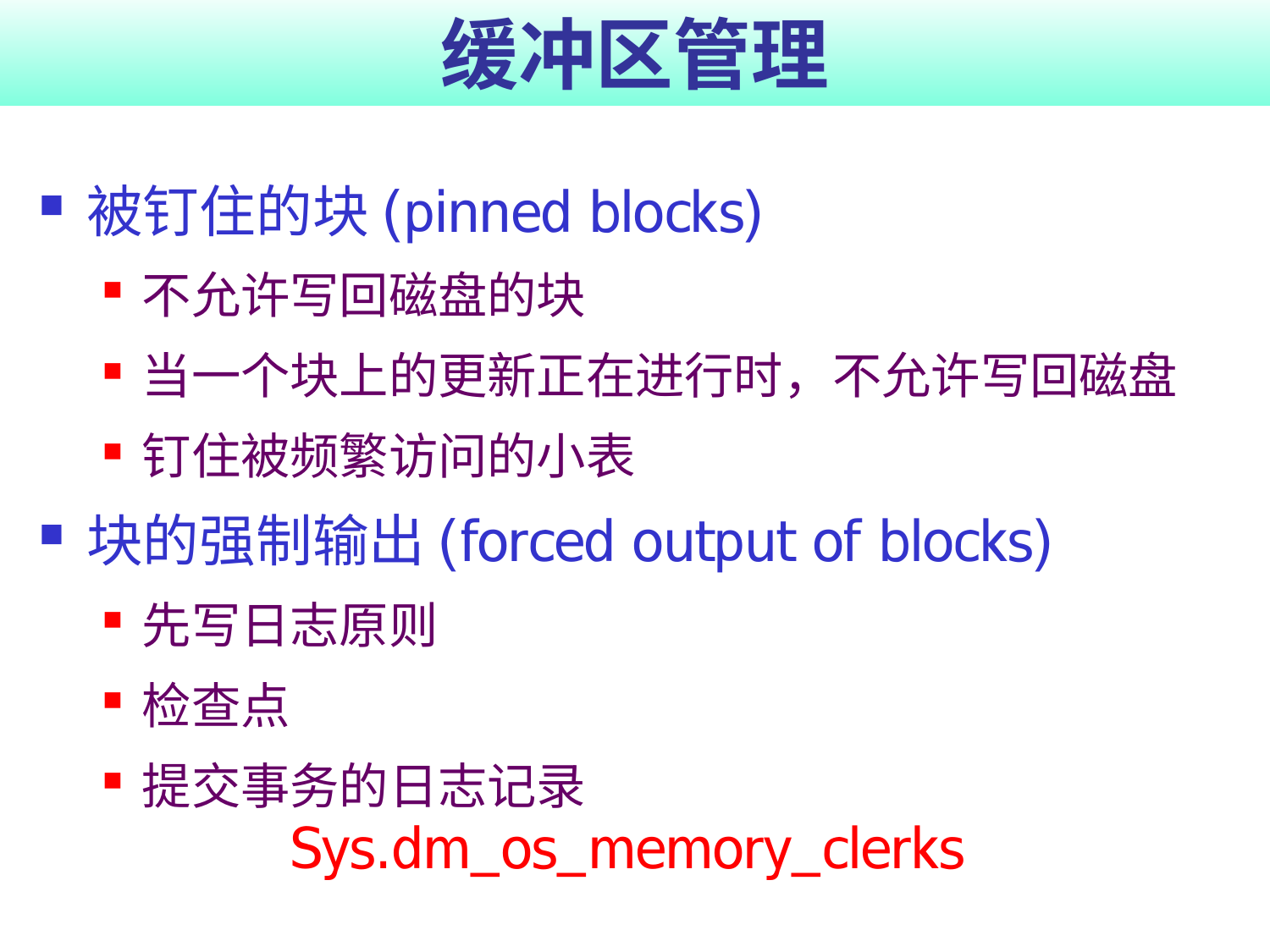

# 缓冲区管理
被钉住的块(pinned blocks)
不允许写回磁盘的块
当一个块上的更新正在进行时，不允许写回磁盘
钉住被频繁访问的小表
块的强制输出(forced output of blocks)
先写日志原则
检查点
提交事务的日志记录
Sys.dm_os_memory_clerks